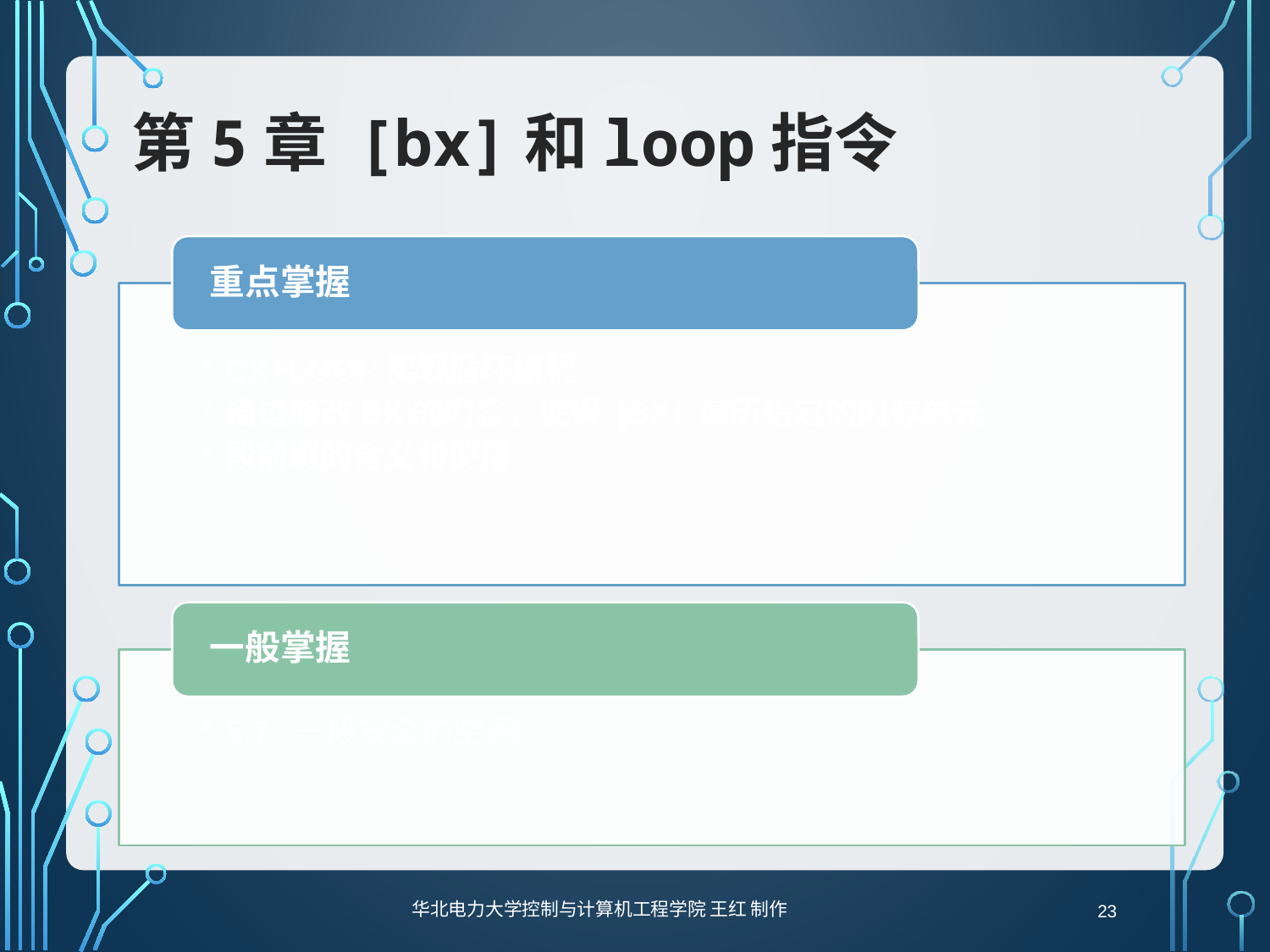

# 第5章 [bx]和loop指令
CX+LOOP实现循环编程
通过修改BX的内容，使得 [BX] 遍历指定的内存单元
段前缀的含义和使用
重点掌握
5.7  一段安全的空间

一般掌握
23
华北电力大学控制与计算机工程学院 王红 制作